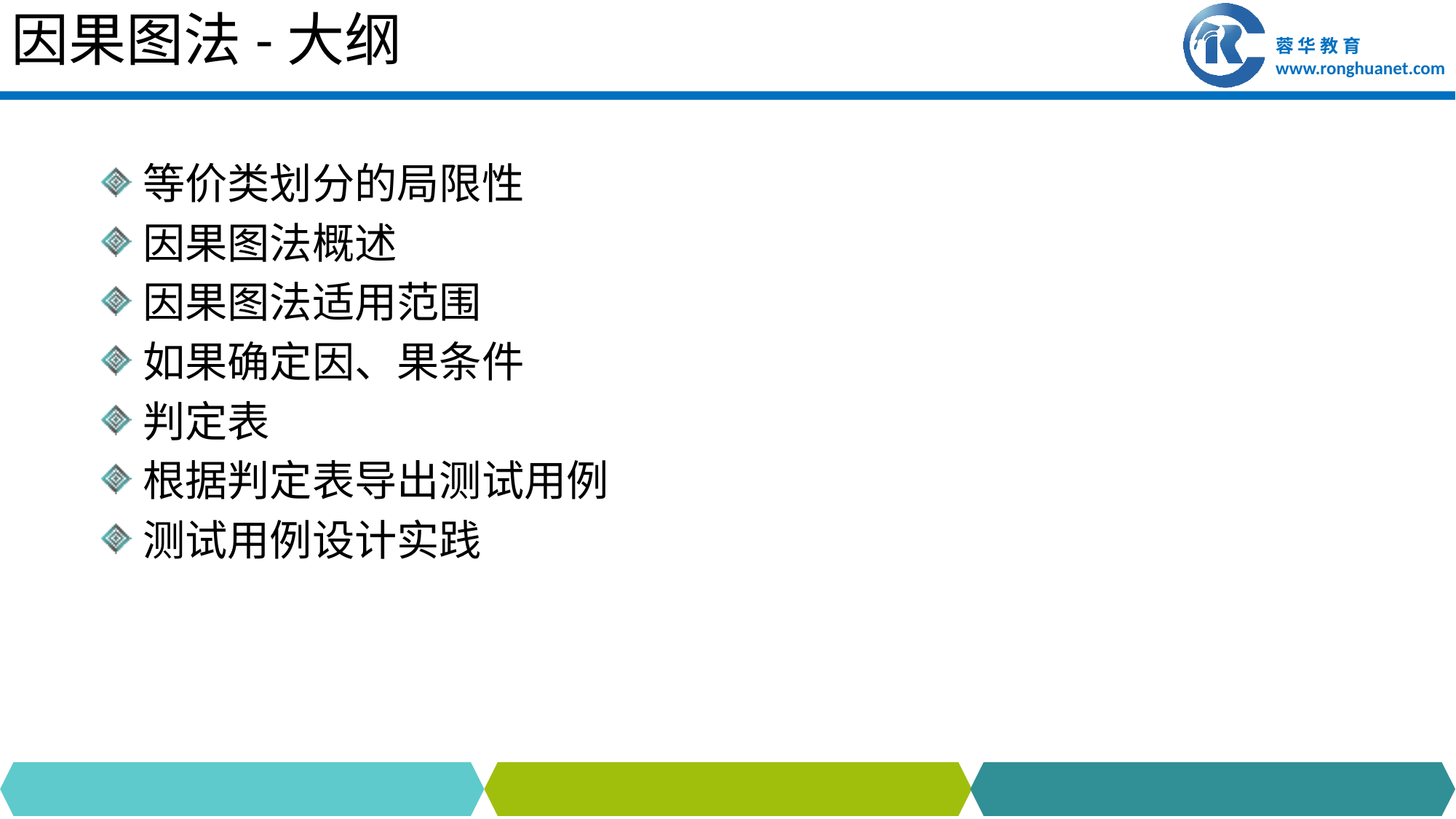

# 因果图法-大纲
等价类划分的局限性
因果图法概述
因果图法适用范围
如果确定因、果条件
判定表
根据判定表导出测试用例
测试用例设计实践